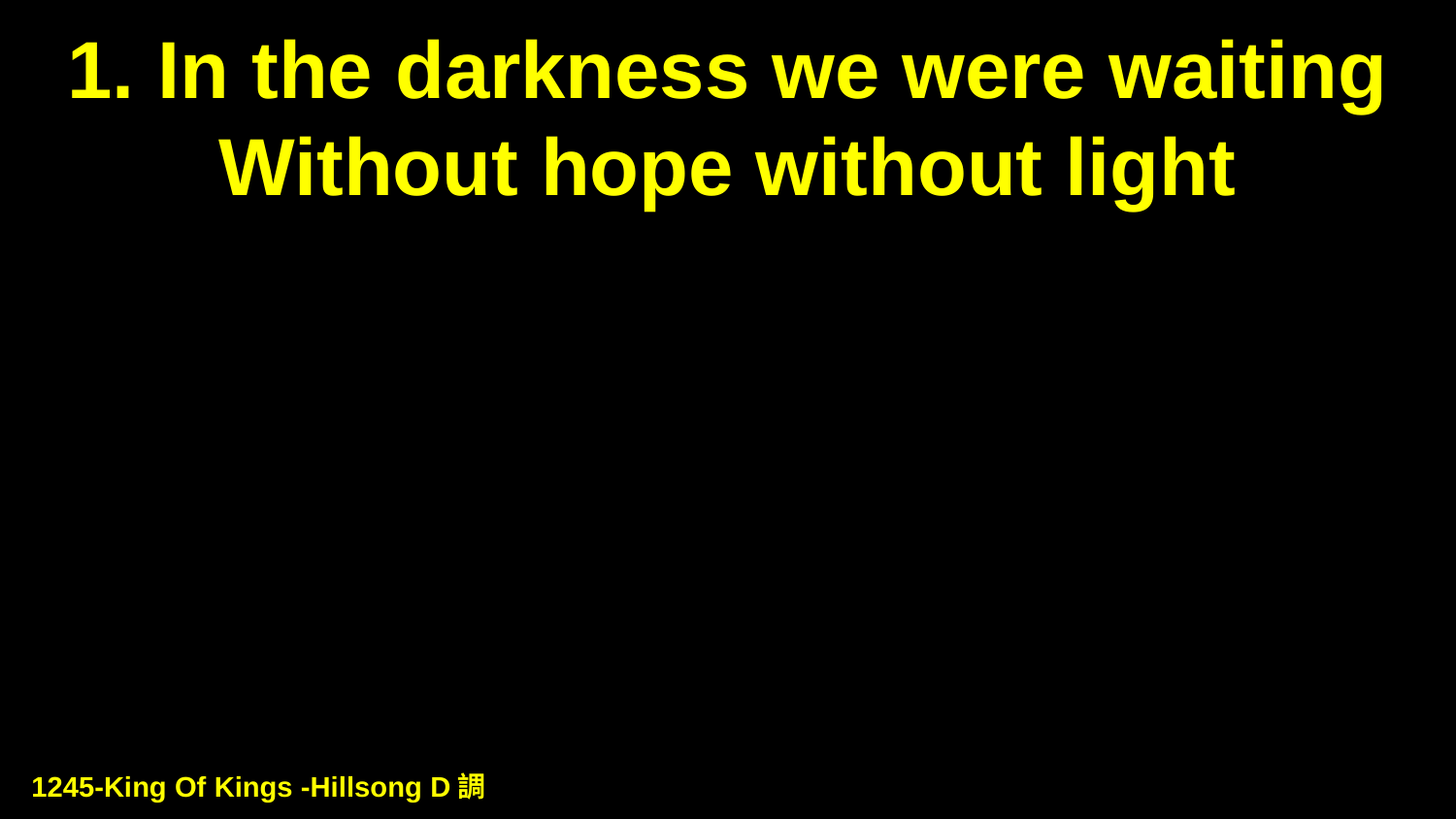

# 1. In the darkness we were waiting Without hope without light
1245-King Of Kings -Hillsong D調